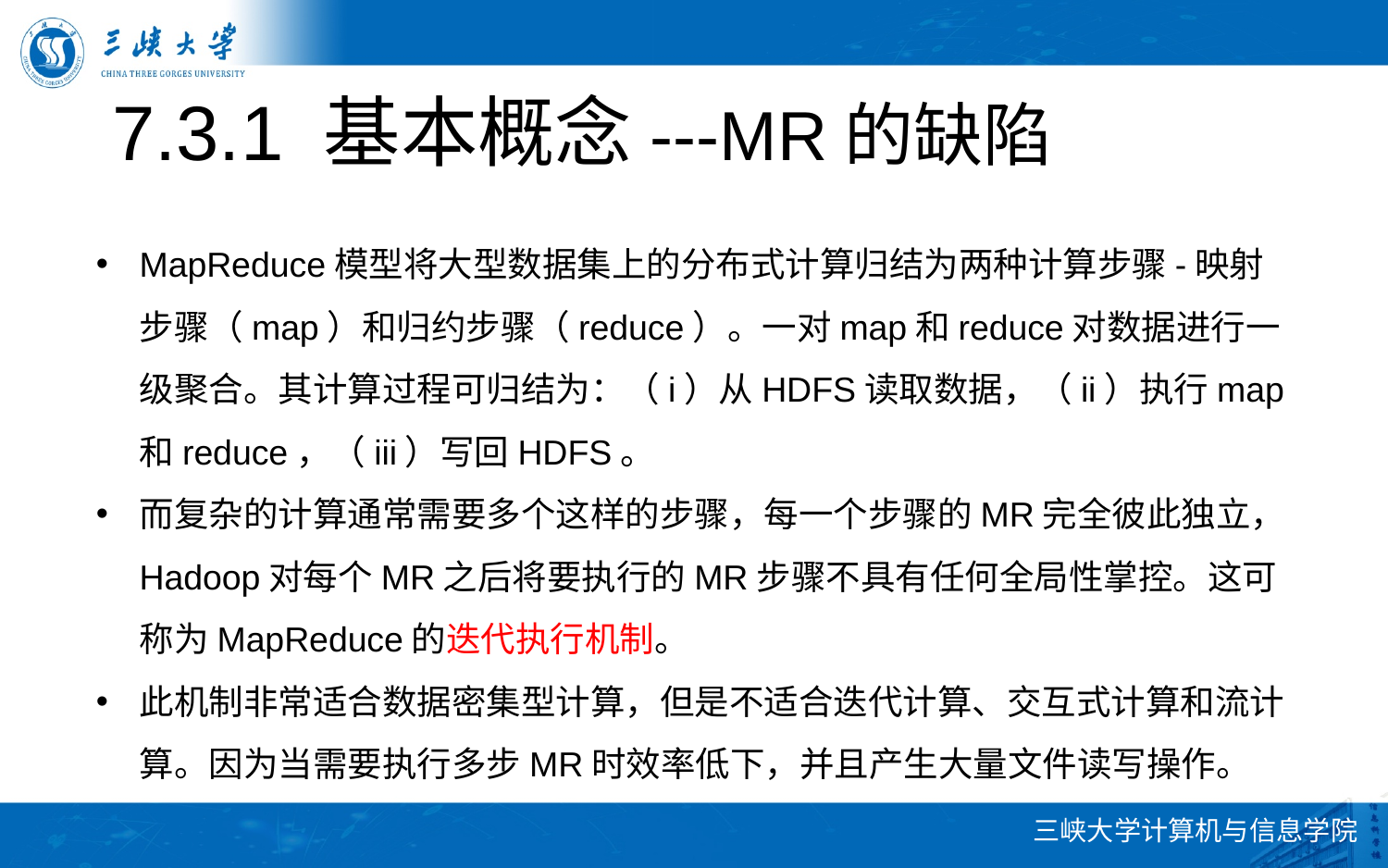

7.3.1 基本概念---MR的缺陷
MapReduce模型将大型数据集上的分布式计算归结为两种计算步骤-映射步骤（map）和归约步骤（reduce）。一对map和reduce对数据进行一级聚合。其计算过程可归结为：（i）从HDFS读取数据，（ii）执行map和reduce，（iii）写回HDFS。
而复杂的计算通常需要多个这样的步骤，每一个步骤的MR完全彼此独立，Hadoop对每个MR之后将要执行的MR步骤不具有任何全局性掌控。这可称为MapReduce的迭代执行机制。
此机制非常适合数据密集型计算，但是不适合迭代计算、交互式计算和流计算。因为当需要执行多步MR时效率低下，并且产生大量文件读写操作。